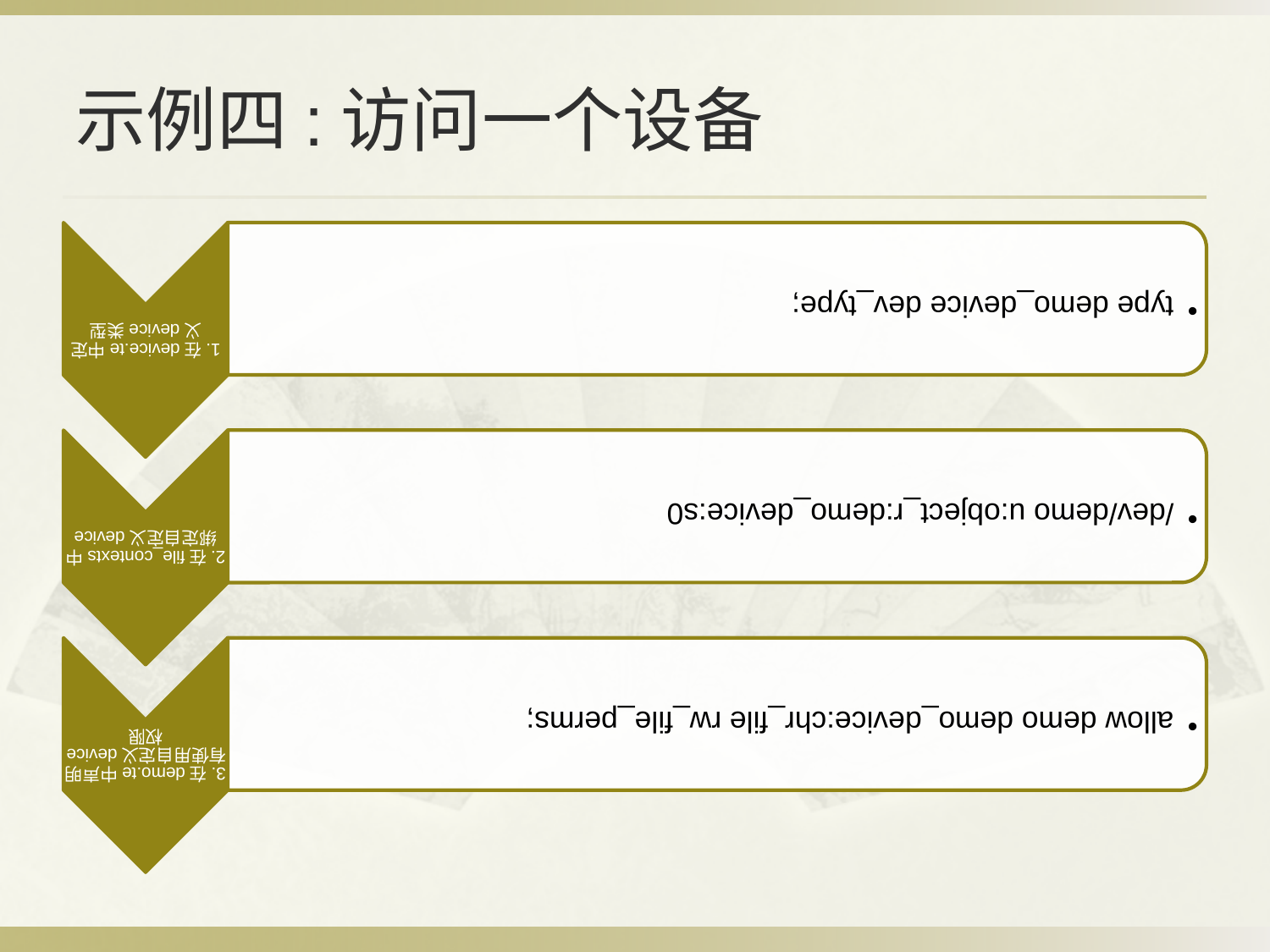

# 示例四:访问一个设备
1.在device.te中定义device类型
type demo_device dev_type;
2.在file_contexts中绑定自定义device
/dev/demo u:object_r:demo_device:s0
3.在demo.te中声明有使用自定义device权限
allow demo demo_device:chr_file rw_file_perms;